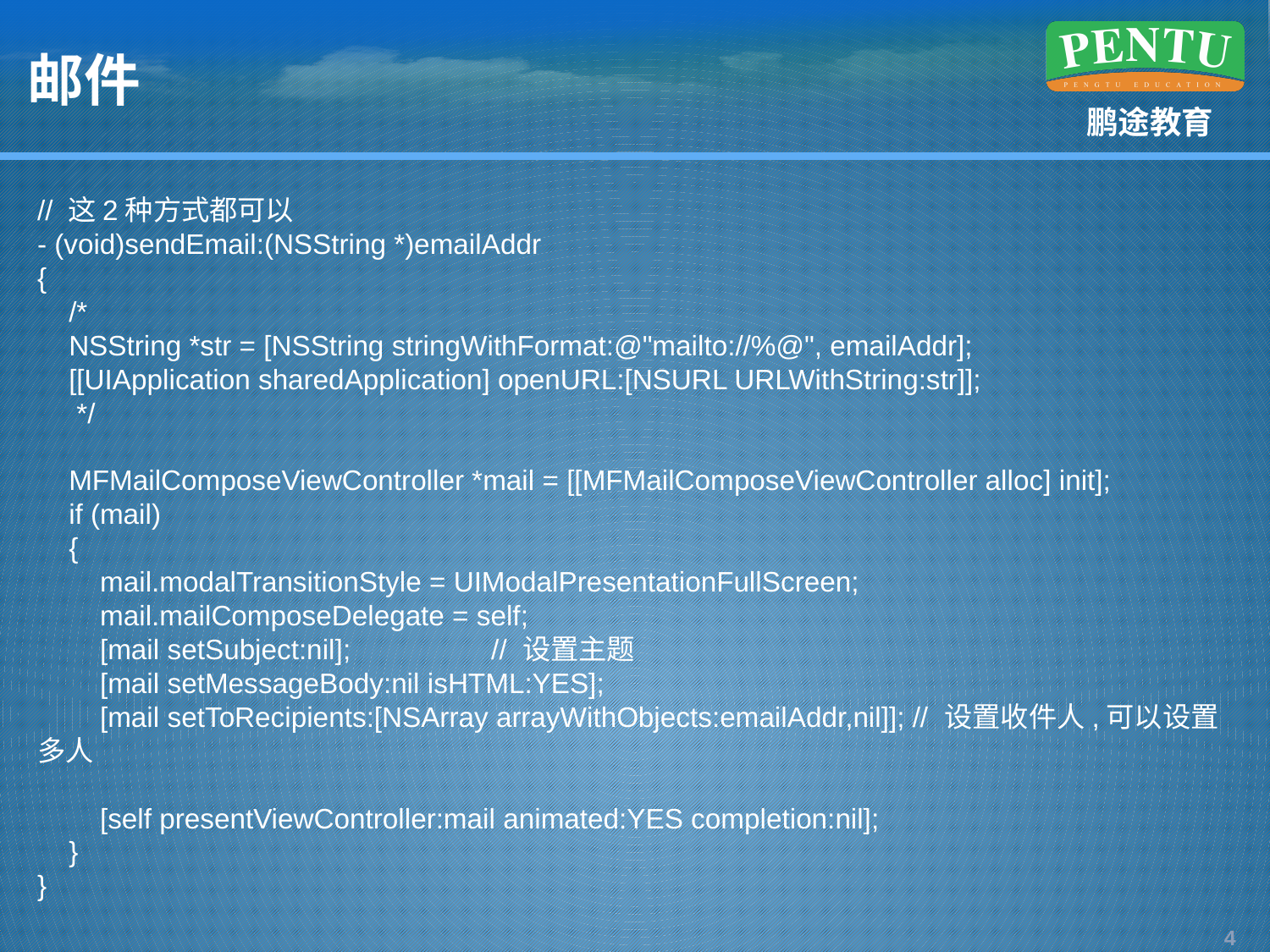

# 邮件
// 这2种方式都可以
- (void)sendEmail:(NSString *)emailAddr
{
    /*
    NSString *str = [NSString stringWithFormat:@"mailto://%@", emailAddr];
    [[UIApplication sharedApplication] openURL:[NSURL URLWithString:str]];
     */

    MFMailComposeViewController *mail = [[MFMailComposeViewController alloc] init];
    if (mail)
    {
        mail.modalTransitionStyle = UIModalPresentationFullScreen;
        mail.mailComposeDelegate = self;
        [mail setSubject:nil];                  // 设置主题
        [mail setMessageBody:nil isHTML:YES];
        [mail setToRecipients:[NSArray arrayWithObjects:emailAddr,nil]]; // 设置收件人,可以设置多人

        [self presentViewController:mail animated:YES completion:nil];
    }
}
4